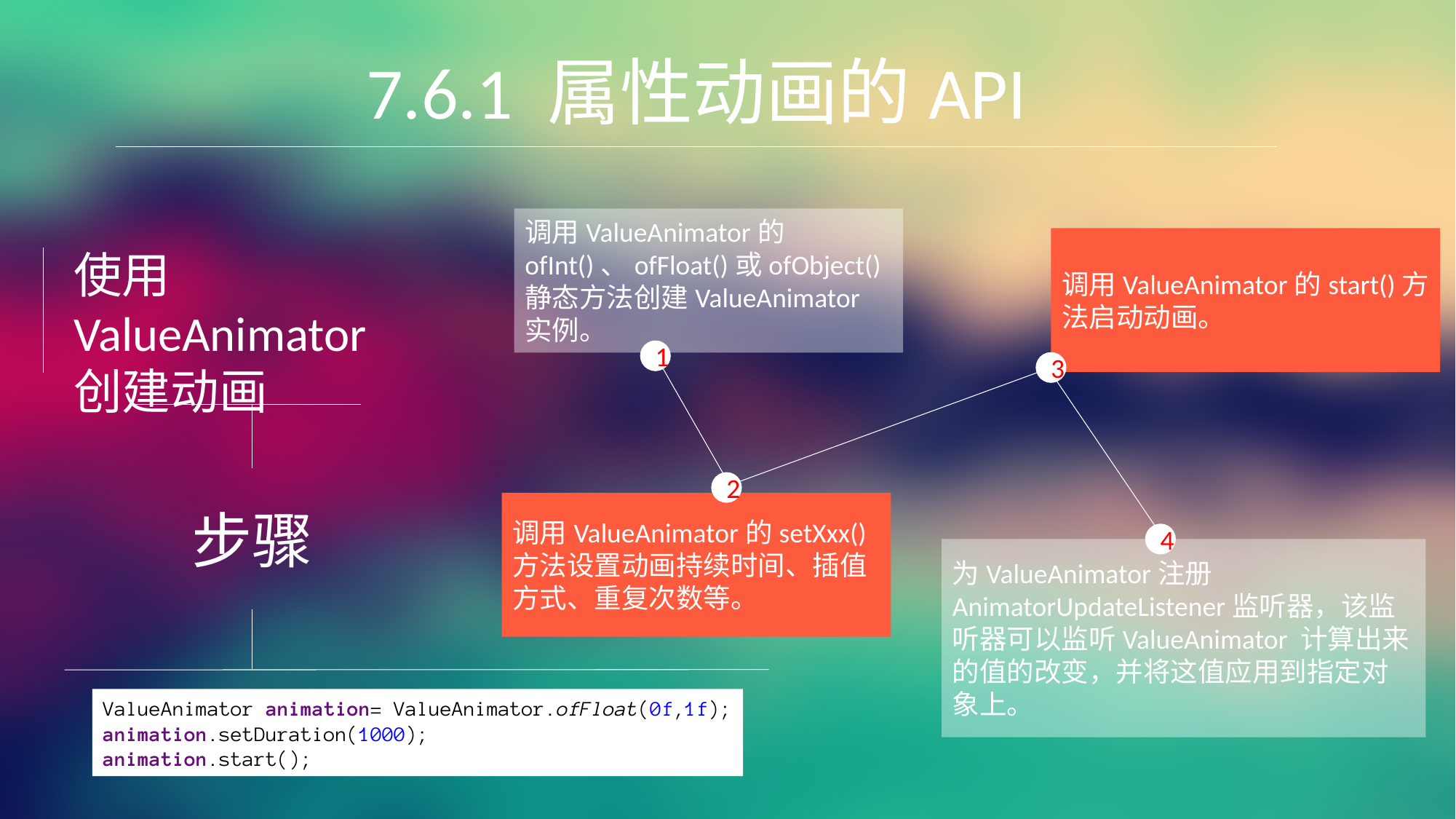

7.6.1 属性动画的API
调用ValueAnimator的ofInt()、ofFloat()或ofObject()静态方法创建ValueAnimator实例。
调用ValueAnimator的start()方法启动动画。
使用ValueAnimator
创建动画
1
3
2
调用ValueAnimator的setXxx()方法设置动画持续时间、插值方式、重复次数等。
步骤
4
为ValueAnimator注册AnimatorUpdateListener监听器，该监听器可以监听ValueAnimator 计算出来的值的改变，并将这值应用到指定对象上。
ValueAnimator animation= ValueAnimator.ofFloat(0f,1f);
animation.setDuration(1000);
animation.start();